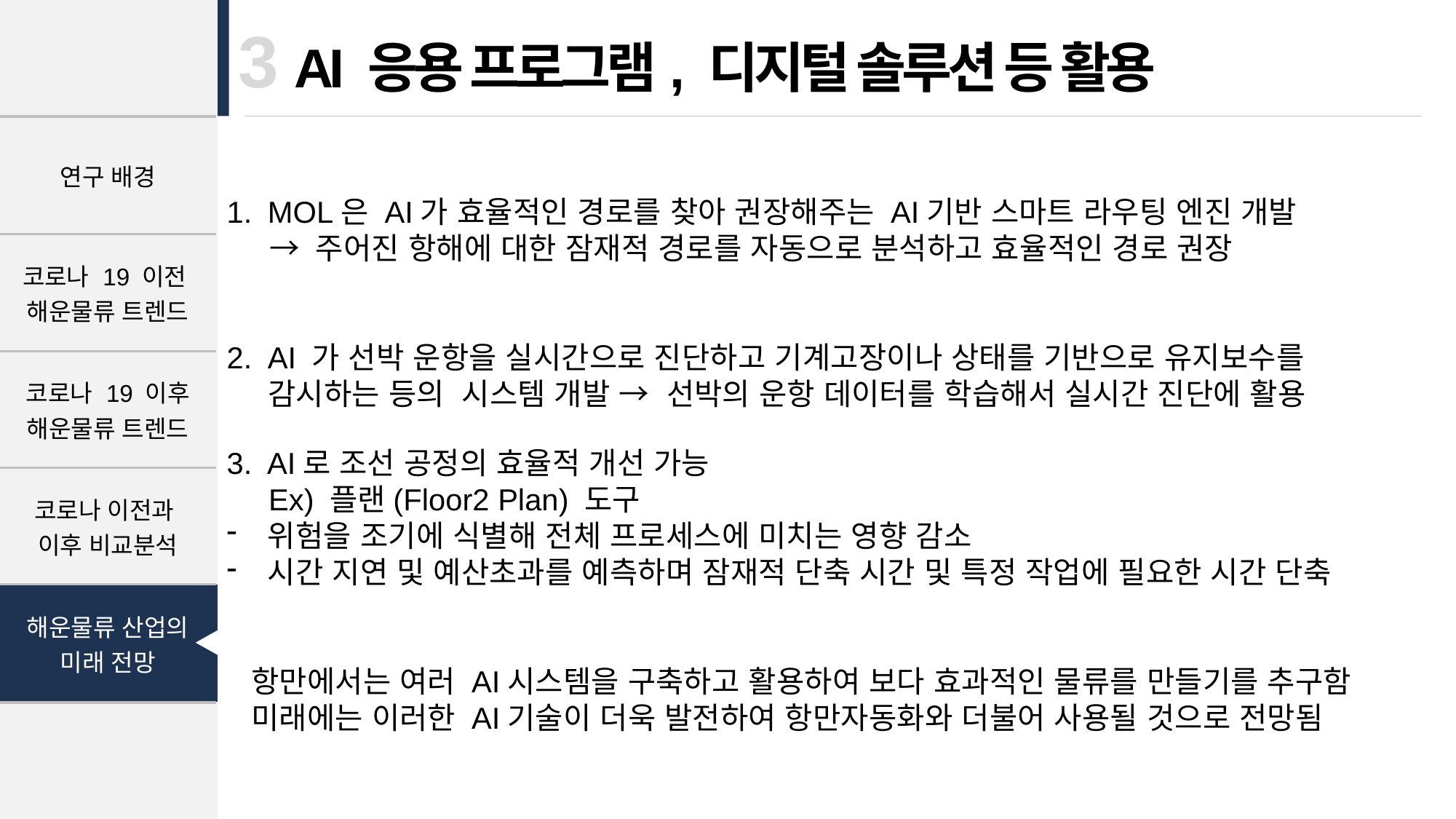

|  |
| --- |
| 연구 배경 |
| 코로나 19 이전 해운물류 트렌드 |
| 코로나 19 이후 해운물류 트렌드 |
| 코로나 이전과 이후 비교분석 |
| 해운물류 산업의 미래 전망 |
|  |

3
AI 응용 프로그램, 디지털 솔루션 등 활용
MOL은 AI가 효율적인 경로를 찾아 권장해주는 AI기반 스마트 라우팅 엔진 개발
     → 주어진 항해에 대한 잠재적 경로를 자동으로 분석하고 효율적인 경로 권장

AI 가 선박 운항을 실시간으로 진단하고 기계고장이나 상태를 기반으로 유지보수를
    감시하는 등의  시스템 개발 →  선박의 운항 데이터를 학습해서 실시간 진단에 활용

3.  AI로 조선 공정의 효율적 개선 가능
     Ex) 플랜(Floor2 Plan) 도구
위험을 조기에 식별해 전체 프로세스에 미치는 영향 감소
시간 지연 및 예산초과를 예측하며 잠재적 단축 시간 및 특정 작업에 필요한 시간 단축

  항만에서는 여러 AI시스템을 구축하고 활용하여 보다 효과적인 물류를 만들기를 추구함
  미래에는 이러한 AI기술이 더욱 발전하여 항만자동화와 더불어 사용될 것으로 전망됨